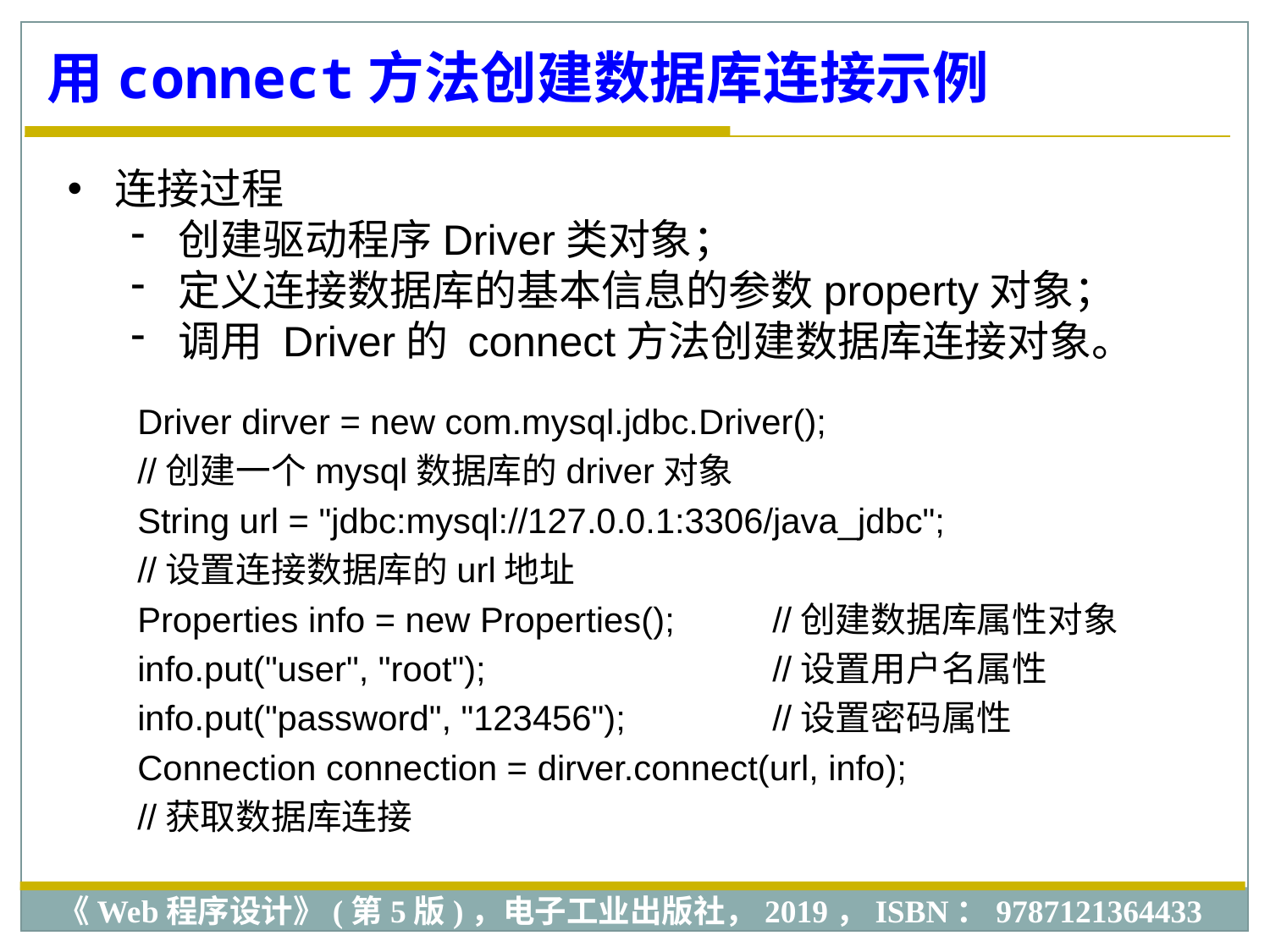

用connect方法创建数据库连接示例
连接过程
创建驱动程序Driver类对象；
定义连接数据库的基本信息的参数property对象；
调用 Driver的 connect方法创建数据库连接对象。
Driver dirver = new com.mysql.jdbc.Driver();
//创建一个mysql数据库的driver对象
String url = "jdbc:mysql://127.0.0.1:3306/java_jdbc";
//设置连接数据库的url地址
Properties info = new Properties(); 	//创建数据库属性对象
info.put("user", "root"); 			//设置用户名属性
info.put("password", "123456");		//设置密码属性
Connection connection = dirver.connect(url, info);
//获取数据库连接